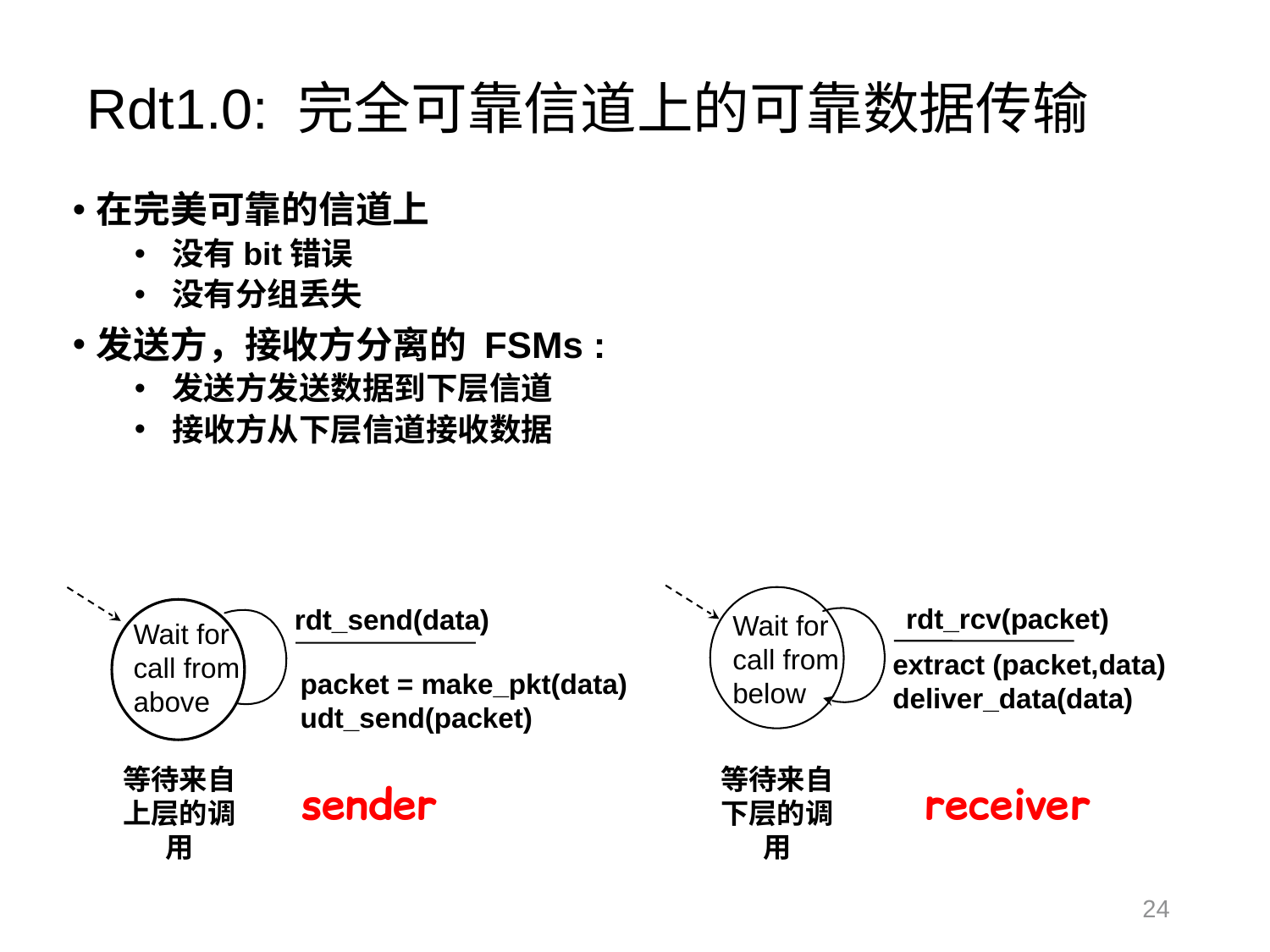

# Rdt1.0: 完全可靠信道上的可靠数据传输
在完美可靠的信道上
没有bit错误
没有分组丢失
发送方，接收方分离的 FSMs :
发送方发送数据到下层信道
接收方从下层信道接收数据

rdt_rcv(packet)
rdt_send(data)

Wait for call from below

Wait for call from above

extract (packet,data)
deliver_data(data)

packet = make_pkt(data)
udt_send(packet)
等待来自上层的调用
等待来自下层的调用
sender
receiver
24